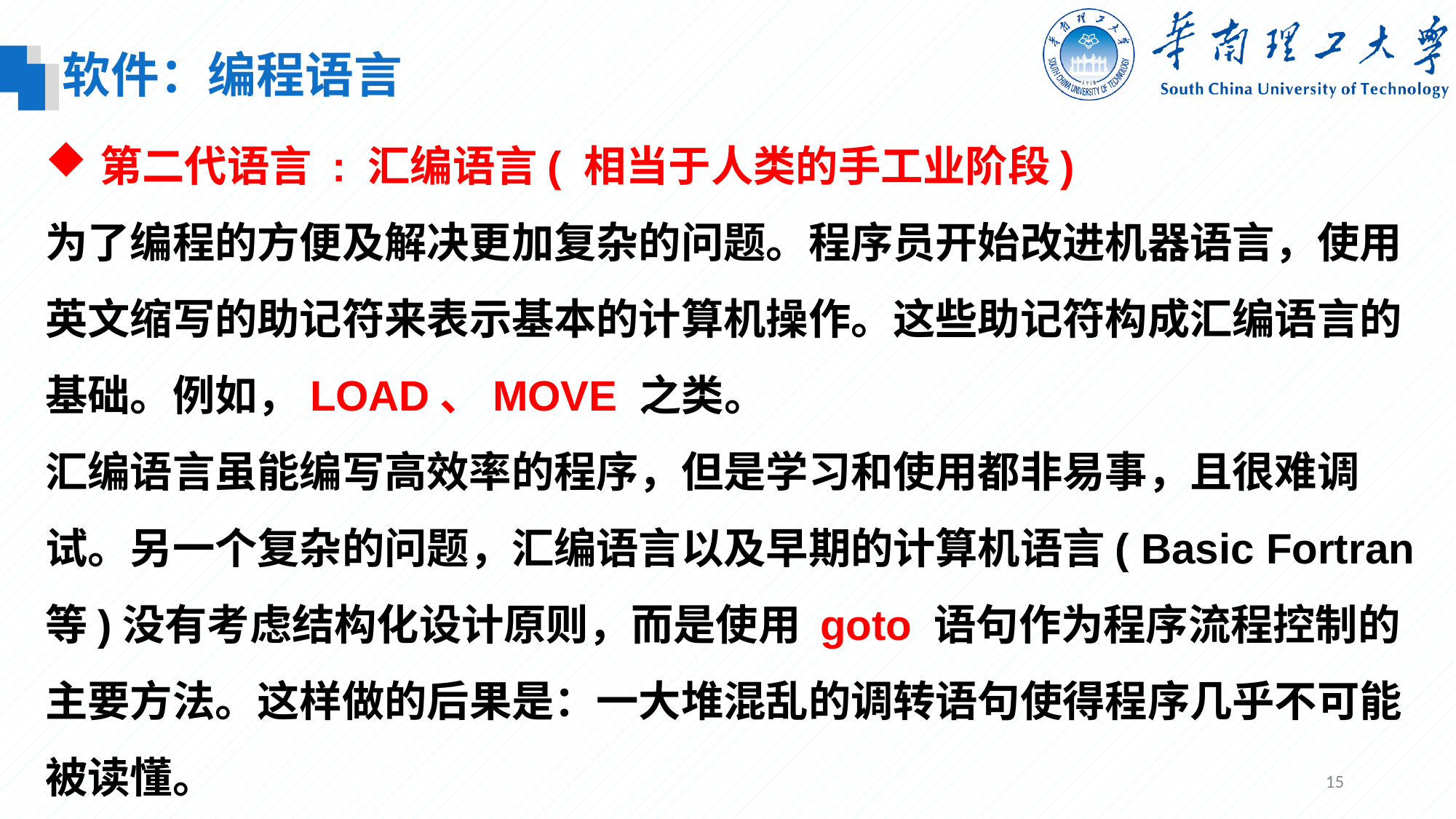

软件：编程语言
第二代语言 : 汇编语言( 相当于人类的手工业阶段)
为了编程的方便及解决更加复杂的问题。程序员开始改进机器语言，使用英文缩写的助记符来表示基本的计算机操作。这些助记符构成汇编语言的基础。例如，LOAD、MOVE 之类。
汇编语言虽能编写高效率的程序，但是学习和使用都非易事，且很难调试。另一个复杂的问题，汇编语言以及早期的计算机语言( Basic Fortran 等)没有考虑结构化设计原则，而是使用 goto 语句作为程序流程控制的主要方法。这样做的后果是：一大堆混乱的调转语句使得程序几乎不可能被读懂。
汇编语言仍应用于工业电子编程领域、软件加密解密、计算机病毒分析等
15